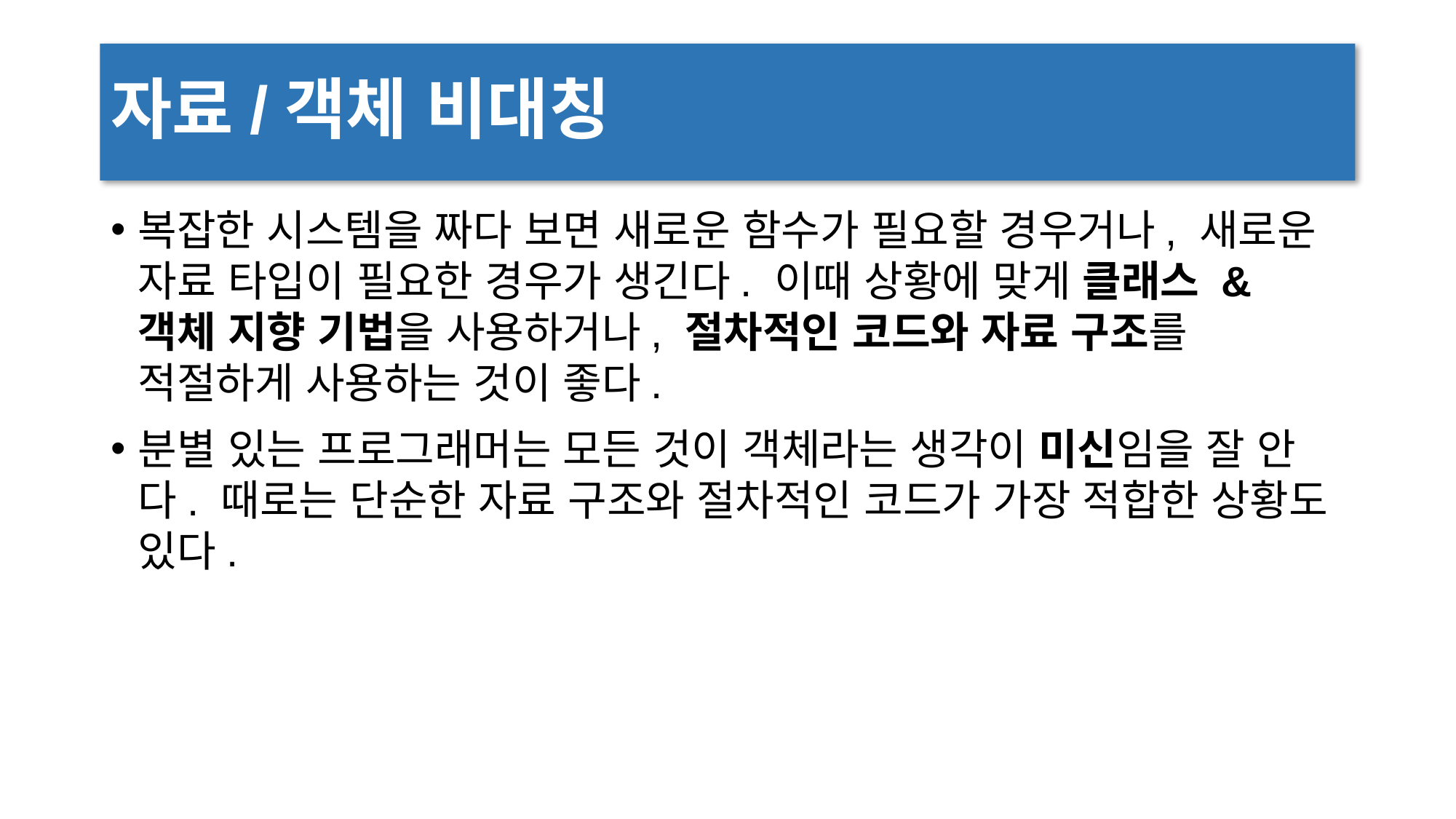

# 자료/객체 비대칭
복잡한 시스템을 짜다 보면 새로운 함수가 필요할 경우거나, 새로운 자료 타입이 필요한 경우가 생긴다. 이때 상황에 맞게 클래스 & 객체 지향 기법을 사용하거나, 절차적인 코드와 자료 구조를 적절하게 사용하는 것이 좋다.
분별 있는 프로그래머는 모든 것이 객체라는 생각이 미신임을 잘 안다. 때로는 단순한 자료 구조와 절차적인 코드가 가장 적합한 상황도 있다.